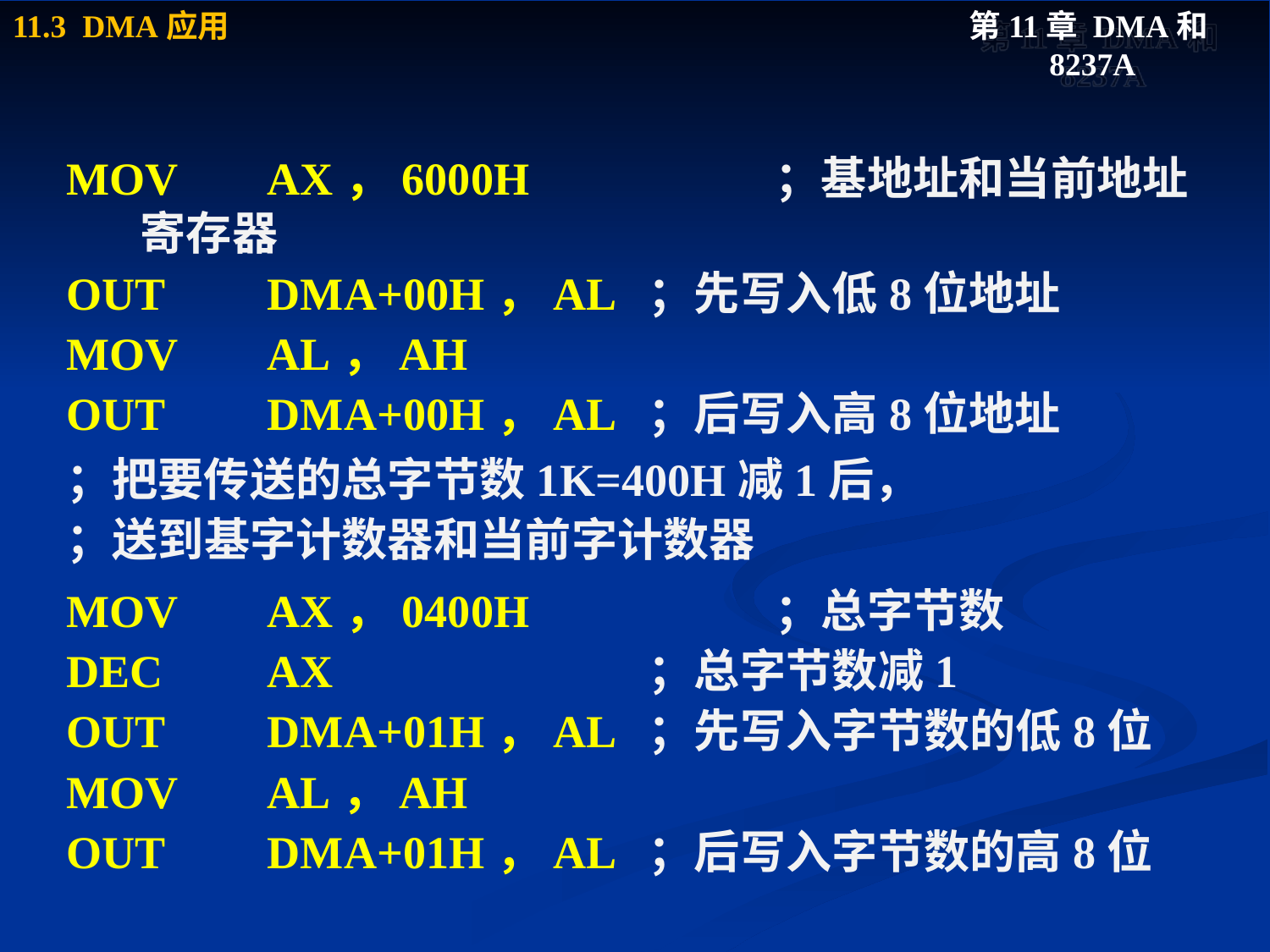

MOV	AX，6000H		；基地址和当前地址寄存器
OUT	DMA+00H，AL	；先写入低8位地址
MOV	AL，AH
OUT	DMA+00H，AL	；后写入高8位地址
；把要传送的总字节数1K=400H减1后，
；送到基字计数器和当前字计数器
MOV	AX，0400H		；总字节数
DEC	AX			；总字节数减1
OUT	DMA+01H，AL	；先写入字节数的低8位
MOV	AL，AH
OUT	DMA+01H，AL	；后写入字节数的高8位